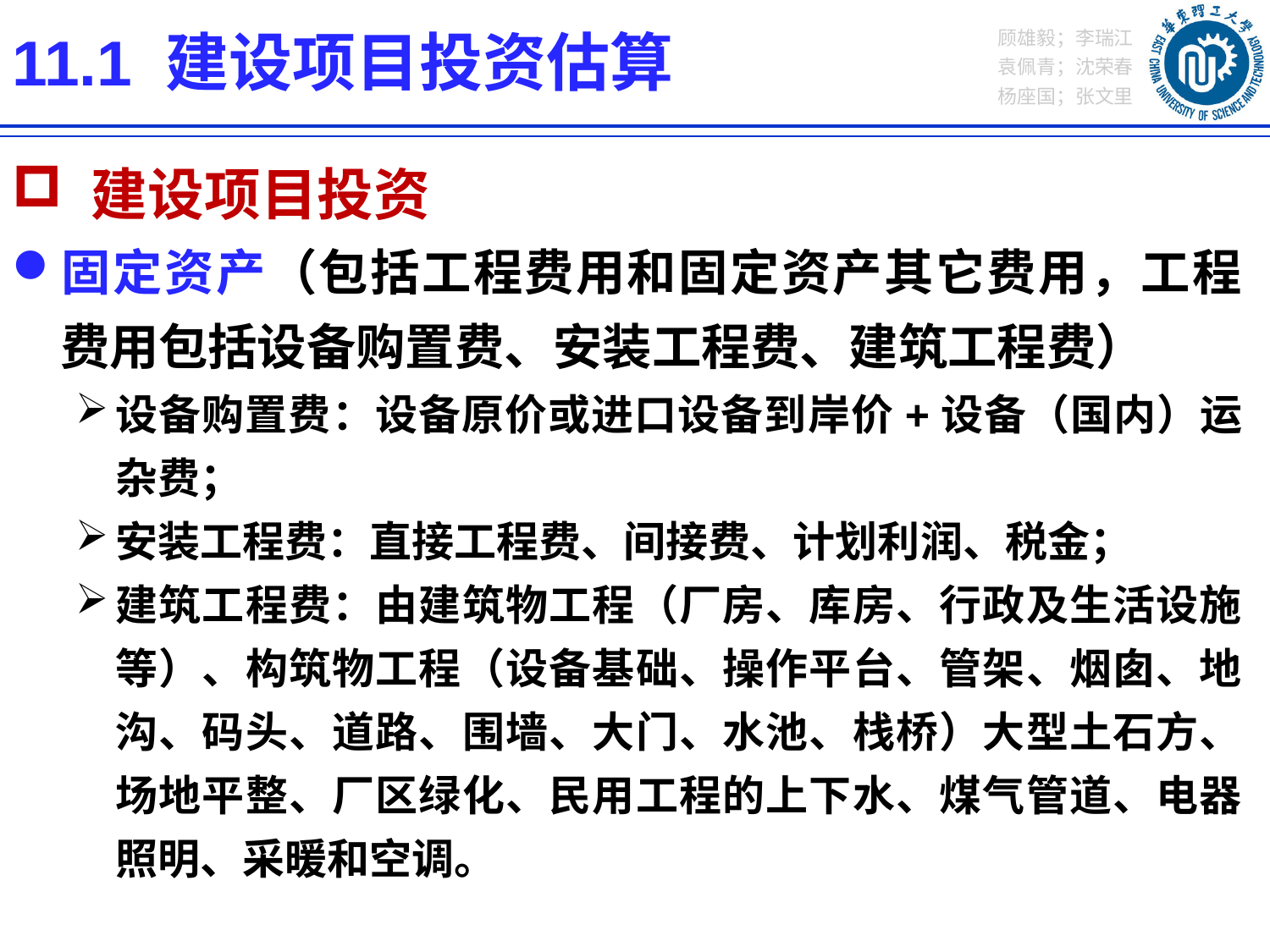

11.1 建设项目投资估算
 建设项目投资
固定资产（包括工程费用和固定资产其它费用，工程费用包括设备购置费、安装工程费、建筑工程费）
设备购置费：设备原价或进口设备到岸价+设备（国内）运杂费；
安装工程费：直接工程费、间接费、计划利润、税金；
建筑工程费：由建筑物工程（厂房、库房、行政及生活设施等）、构筑物工程（设备基础、操作平台、管架、烟囱、地沟、码头、道路、围墙、大门、水池、栈桥）大型土石方、 场地平整、厂区绿化、民用工程的上下水、煤气管道、电器照明、采暖和空调。